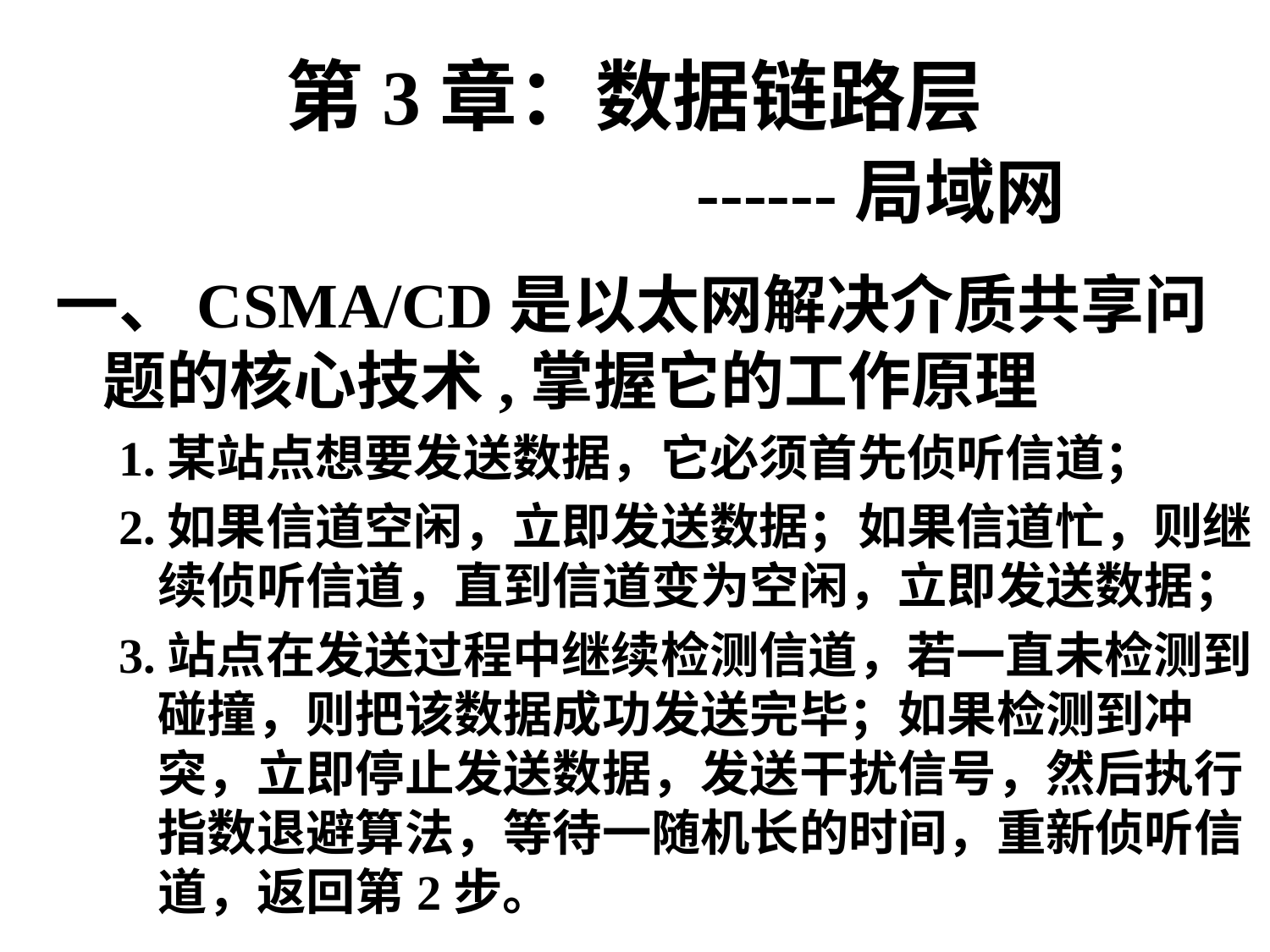

# 第3章：数据链路层 ------局域网
一、CSMA/CD是以太网解决介质共享问题的核心技术,掌握它的工作原理
1.某站点想要发送数据，它必须首先侦听信道；
2.如果信道空闲，立即发送数据；如果信道忙，则继续侦听信道，直到信道变为空闲，立即发送数据；
3.站点在发送过程中继续检测信道，若一直未检测到碰撞，则把该数据成功发送完毕；如果检测到冲突，立即停止发送数据，发送干扰信号，然后执行指数退避算法，等待一随机长的时间，重新侦听信道，返回第2步。